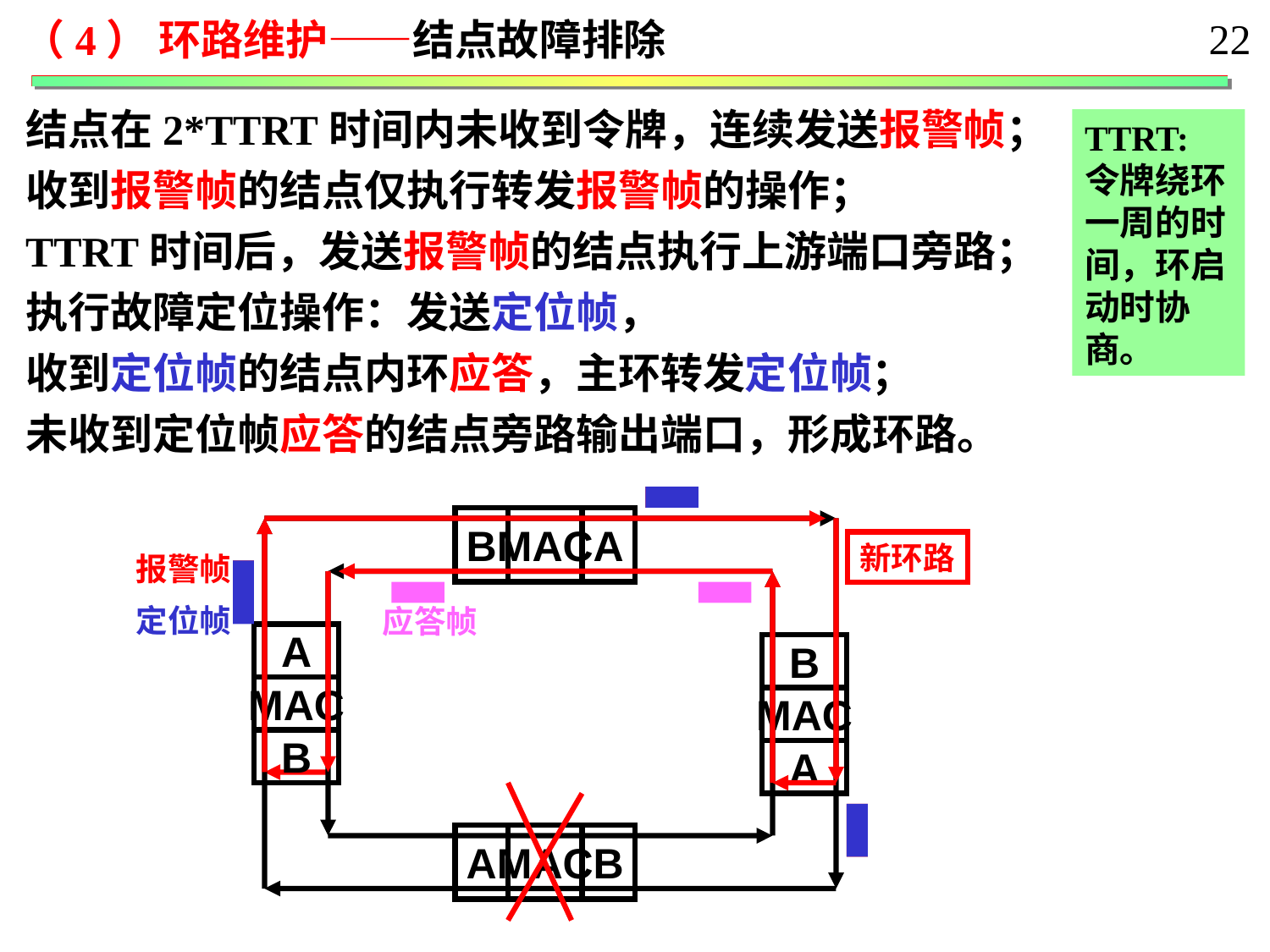

（4） 环路维护——结点故障排除
22

结点在2*TTRT时间内未收到令牌，连续发送报警帧；
收到报警帧的结点仅执行转发报警帧的操作；
TTRT时间后，发送报警帧的结点执行上游端口旁路；
执行故障定位操作：发送定位帧，
收到定位帧的结点内环应答，主环转发定位帧；
未收到定位帧应答的结点旁路输出端口，形成环路。
TTRT:
令牌绕环一周的时间，环启动时协商。

报警帧

应答帧
B
MAC
A

A
B
MAC
MAC
B
A
A
MAC
B

新环路

定位帧